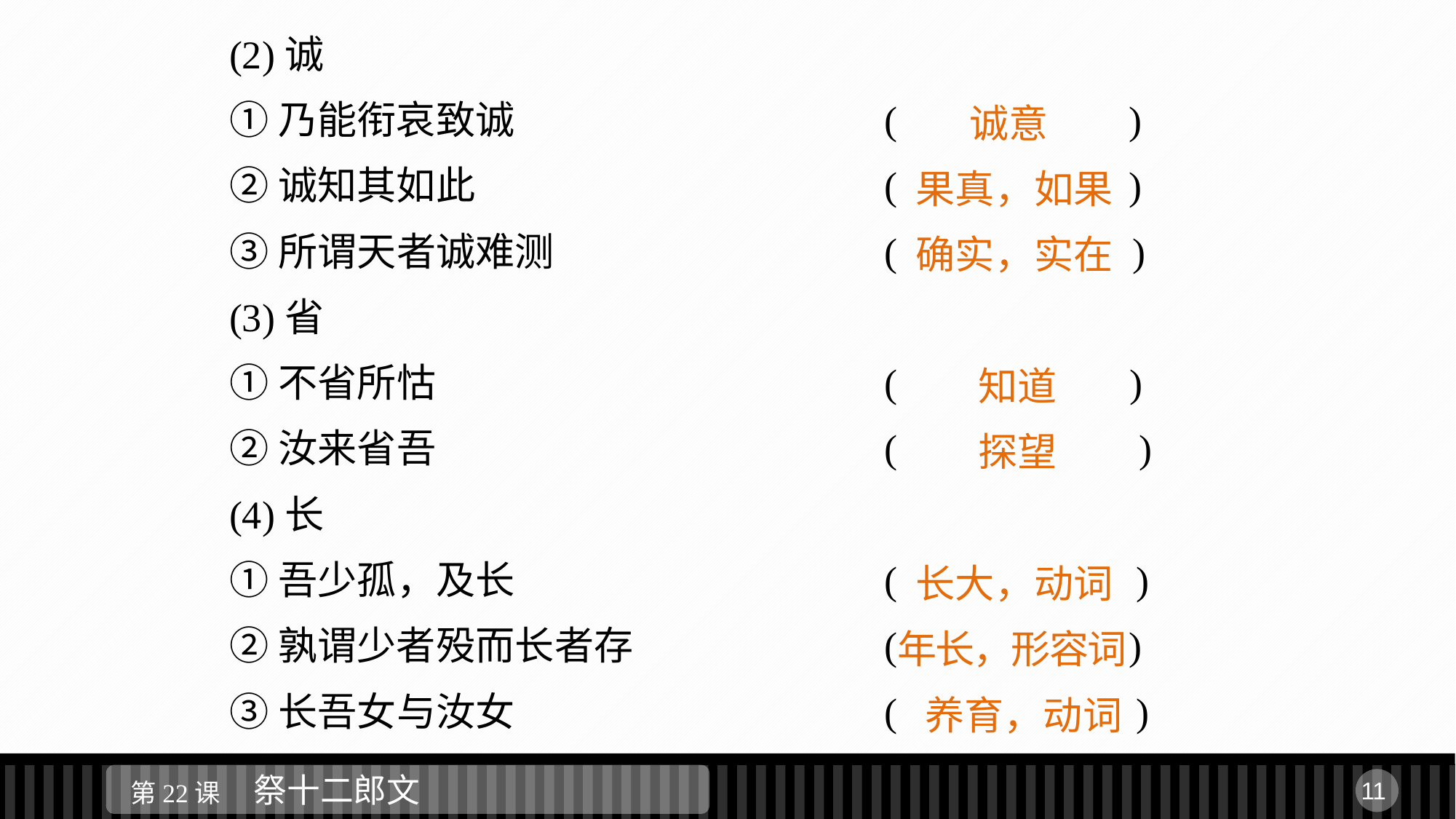

(2)诚
①乃能衔哀致诚					(　  　             )
②诚知其如此					(　　               )
③所谓天者诚难测				(　　　           )
(3)省
①不省所怙					( 　　              )
②汝来省吾					(           　　    )
(4)长
①吾少孤，及长					(　　　      　 )
②孰谓少者殁而长者存			(　　               )
③长吾女与汝女					(　　　  　     )
       诚意
 果真，如果
 确实，实在

        知道
        探望

 长大，动词
年长，形容词
  养育，动词